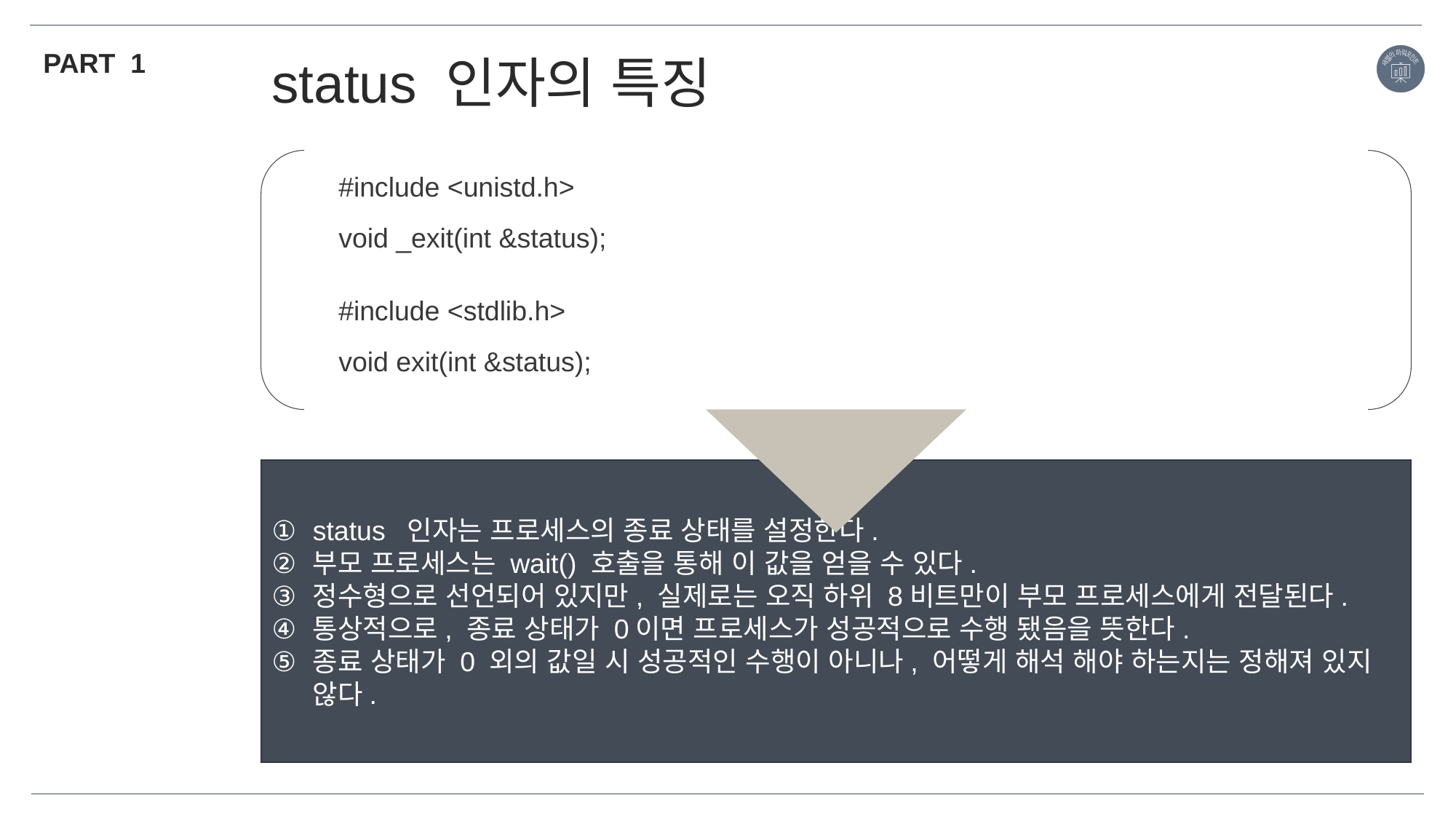

PART  1
status 인자의 특징

#include <unistd.h>

void _exit(int &status);
#include <stdlib.h>

void exit(int &status);

status  인자는 프로세스의 종료 상태를 설정한다.
부모 프로세스는 wait() 호출을 통해 이 값을 얻을 수 있다.
정수형으로 선언되어 있지만, 실제로는 오직 하위 8비트만이 부모 프로세스에게 전달된다.
통상적으로, 종료 상태가 0이면 프로세스가 성공적으로 수행 됐음을 뜻한다.
종료 상태가 0 외의 값일 시 성공적인 수행이 아니나, 어떻게 해석 해야 하는지는 정해져 있지 않다.